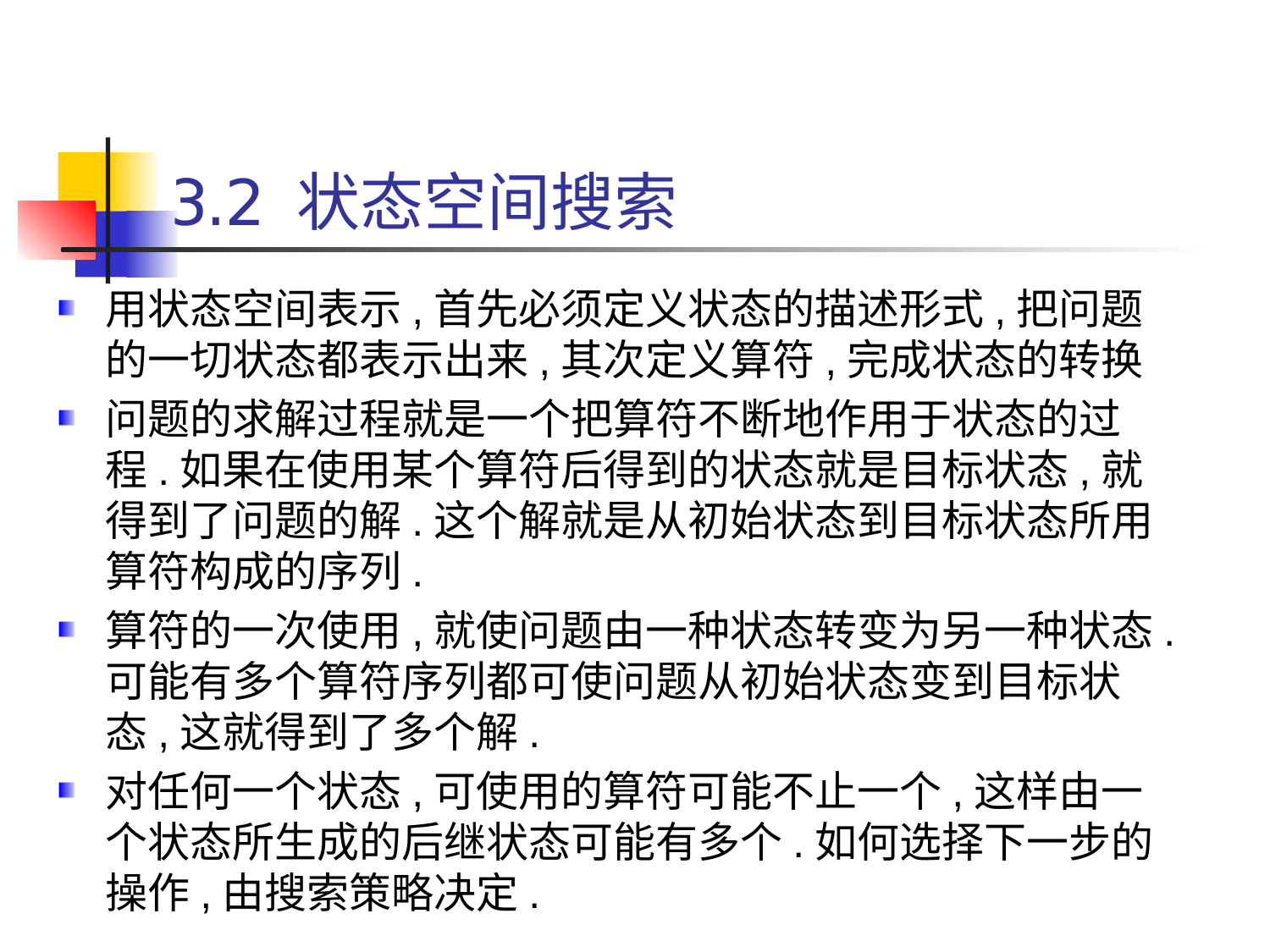

# 3.2 状态空间搜索
用状态空间表示,首先必须定义状态的描述形式,把问题的一切状态都表示出来,其次定义算符,完成状态的转换
问题的求解过程就是一个把算符不断地作用于状态的过程.如果在使用某个算符后得到的状态就是目标状态,就得到了问题的解.这个解就是从初始状态到目标状态所用算符构成的序列.
算符的一次使用,就使问题由一种状态转变为另一种状态.可能有多个算符序列都可使问题从初始状态变到目标状态,这就得到了多个解.
对任何一个状态,可使用的算符可能不止一个,这样由一个状态所生成的后继状态可能有多个.如何选择下一步的操作,由搜索策略决定.